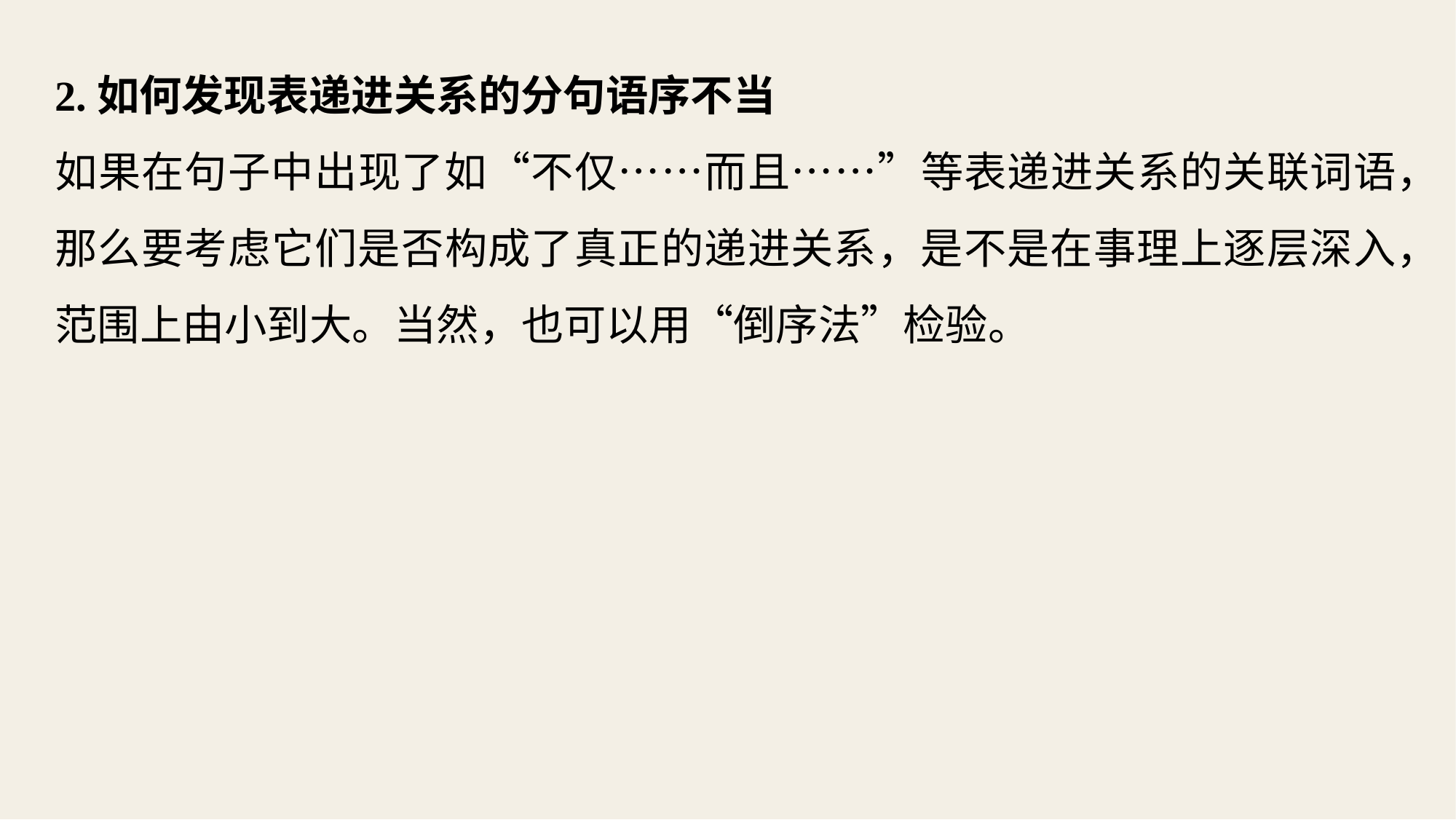

2.如何发现表递进关系的分句语序不当
如果在句子中出现了如“不仅……而且……”等表递进关系的关联词语，那么要考虑它们是否构成了真正的递进关系，是不是在事理上逐层深入，范围上由小到大。当然，也可以用“倒序法”检验。